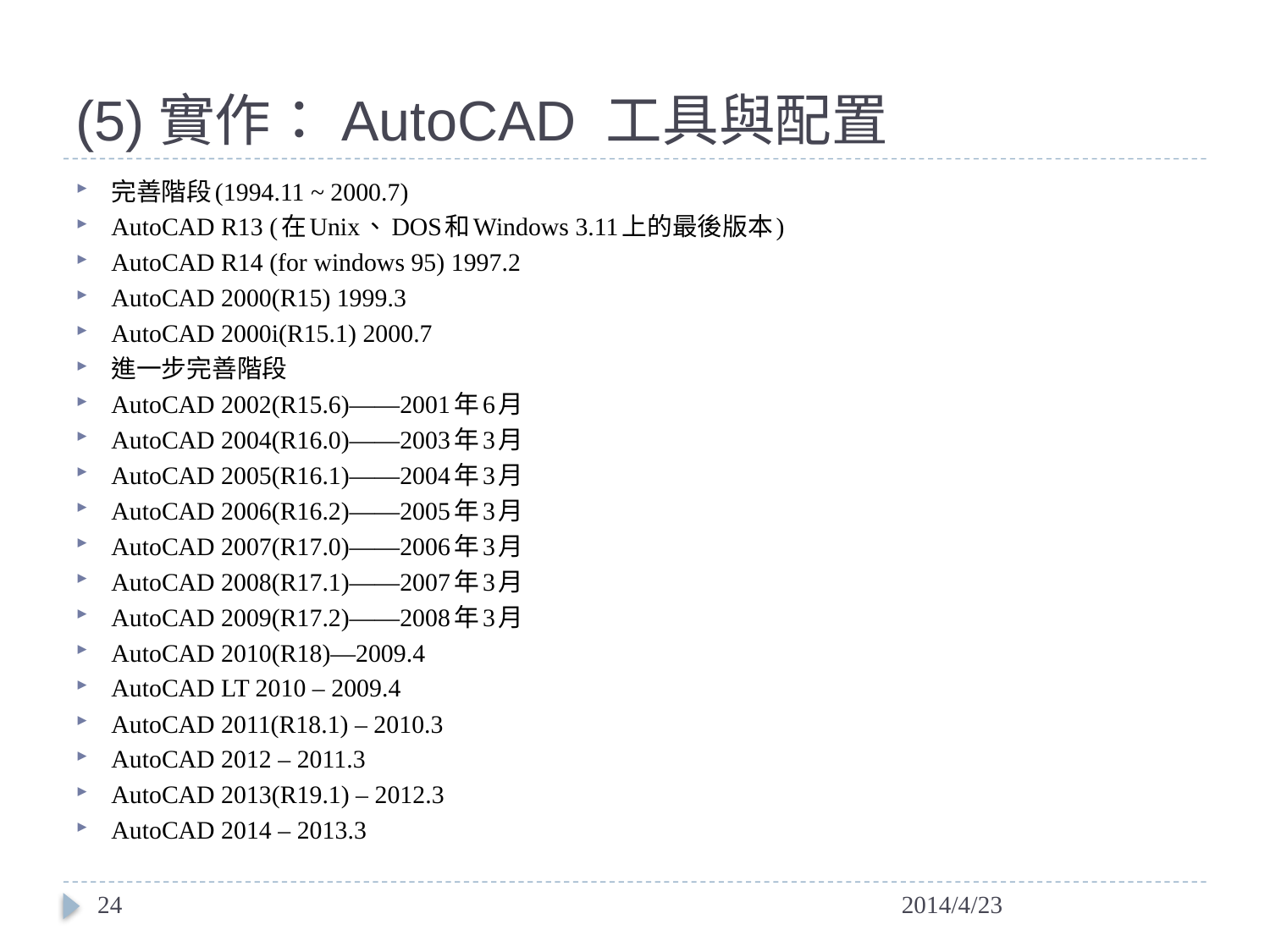

# (5)實作：AutoCAD 工具與配置
完善階段(1994.11 ~ 2000.7)
AutoCAD R13 (在Unix、DOS和Windows 3.11上的最後版本)
AutoCAD R14 (for windows 95) 1997.2
AutoCAD 2000(R15) 1999.3
AutoCAD 2000i(R15.1) 2000.7
進一步完善階段
AutoCAD 2002(R15.6)——2001年6月
AutoCAD 2004(R16.0)——2003年3月
AutoCAD 2005(R16.1)——2004年3月
AutoCAD 2006(R16.2)——2005年3月
AutoCAD 2007(R17.0)——2006年3月
AutoCAD 2008(R17.1)——2007年3月
AutoCAD 2009(R17.2)——2008年3月
AutoCAD 2010(R18)—2009.4
AutoCAD LT 2010 – 2009.4
AutoCAD 2011(R18.1) – 2010.3
AutoCAD 2012 – 2011.3
AutoCAD 2013(R19.1) – 2012.3
AutoCAD 2014 – 2013.3
24
2014/4/23